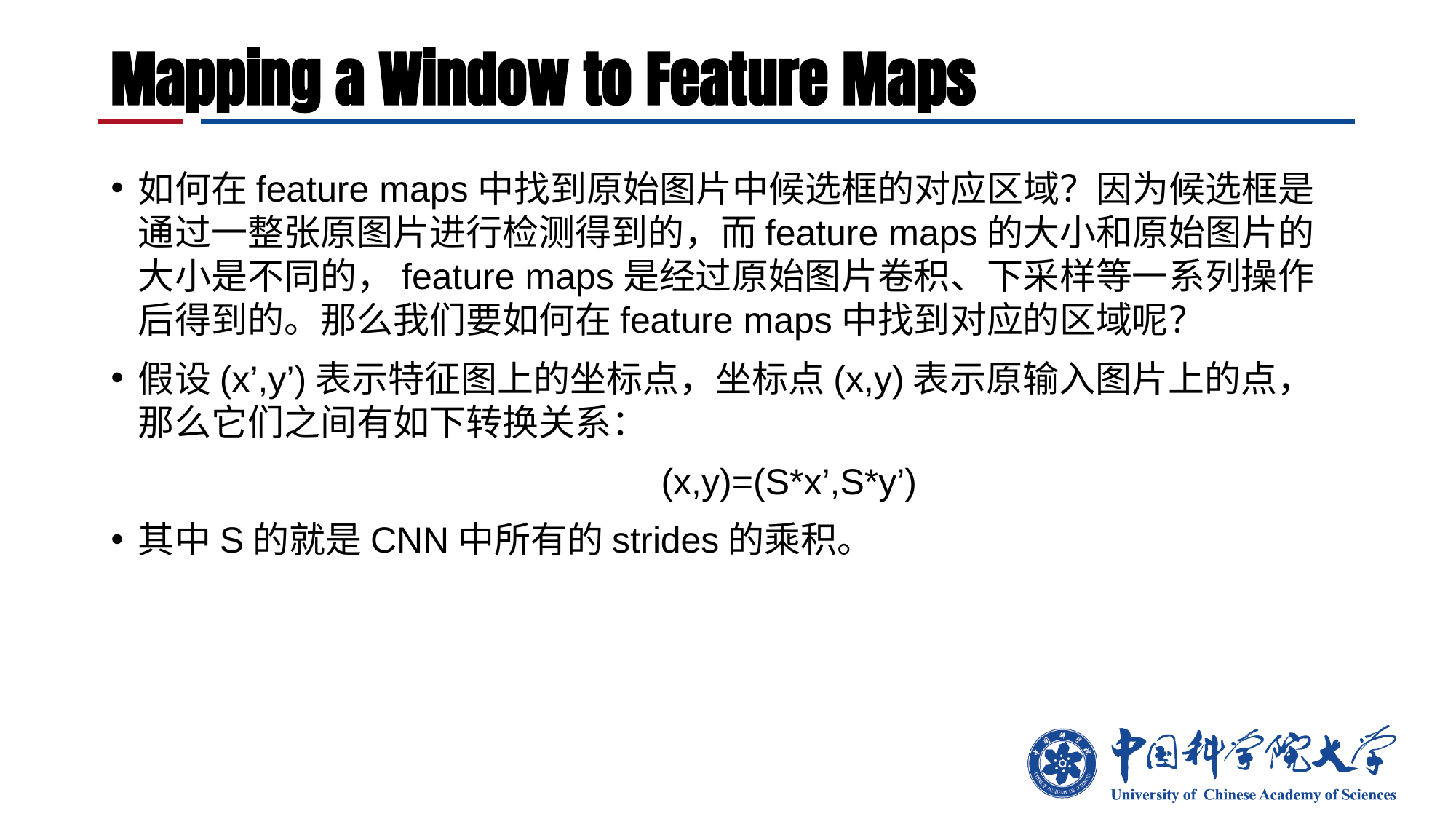

# Mapping a Window to Feature Maps
如何在feature maps中找到原始图片中候选框的对应区域？因为候选框是通过一整张原图片进行检测得到的，而feature maps的大小和原始图片的大小是不同的，feature maps是经过原始图片卷积、下采样等一系列操作后得到的。那么我们要如何在feature maps中找到对应的区域呢？
假设(x’,y’)表示特征图上的坐标点，坐标点(x,y)表示原输入图片上的点，那么它们之间有如下转换关系：
                                                      (x,y)=(S*x’,S*y’)
其中S的就是CNN中所有的strides的乘积。